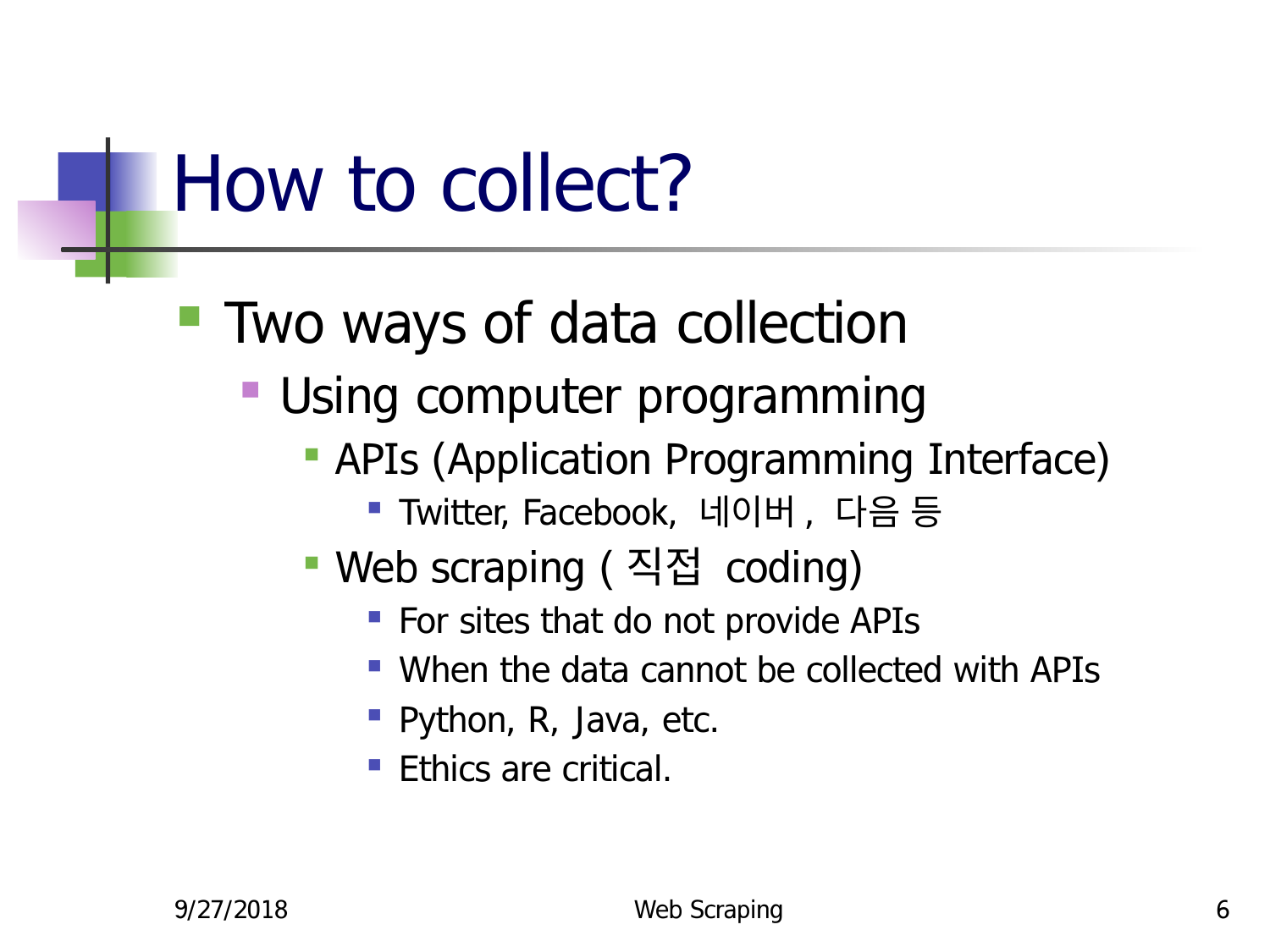

# How to collect?
Two ways of data collection
Using computer programming
APIs (Application Programming Interface)
Twitter, Facebook, 네이버, 다음 등
Web scraping (직접 coding)
For sites that do not provide APIs
When the data cannot be collected with APIs
Python, R, Java, etc.
Ethics are critical.
9/27/2018
Web Scraping
6